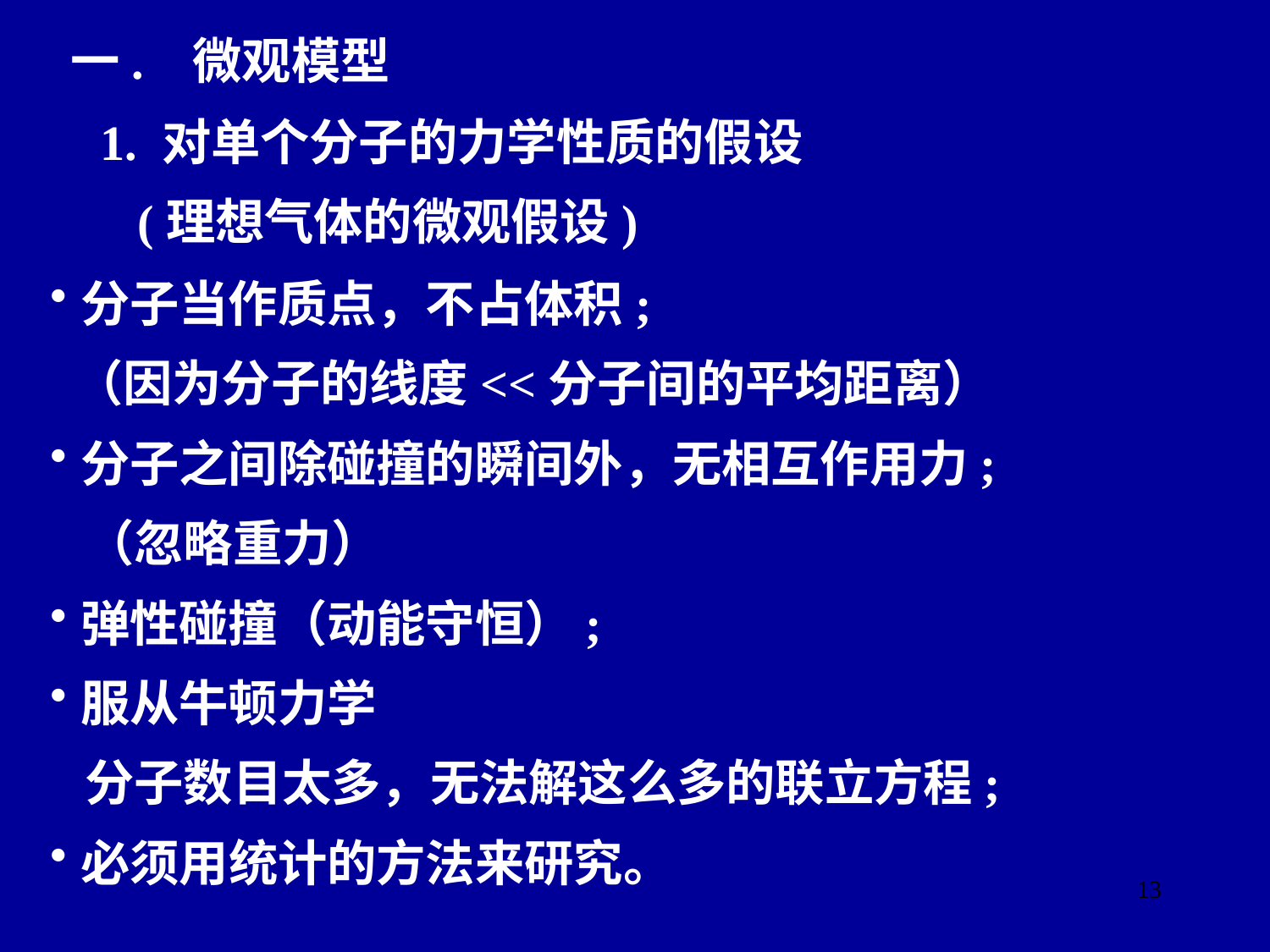

一.   微观模型
 1. 对单个分子的力学性质的假设
(理想气体的微观假设)
分子当作质点，不占体积;
 （因为分子的线度<<分子间的平均距离）
分子之间除碰撞的瞬间外，无相互作用力;
  （忽略重力）
弹性碰撞（动能守恒）;
服从牛顿力学
  分子数目太多，无法解这么多的联立方程;
必须用统计的方法来研究。
13